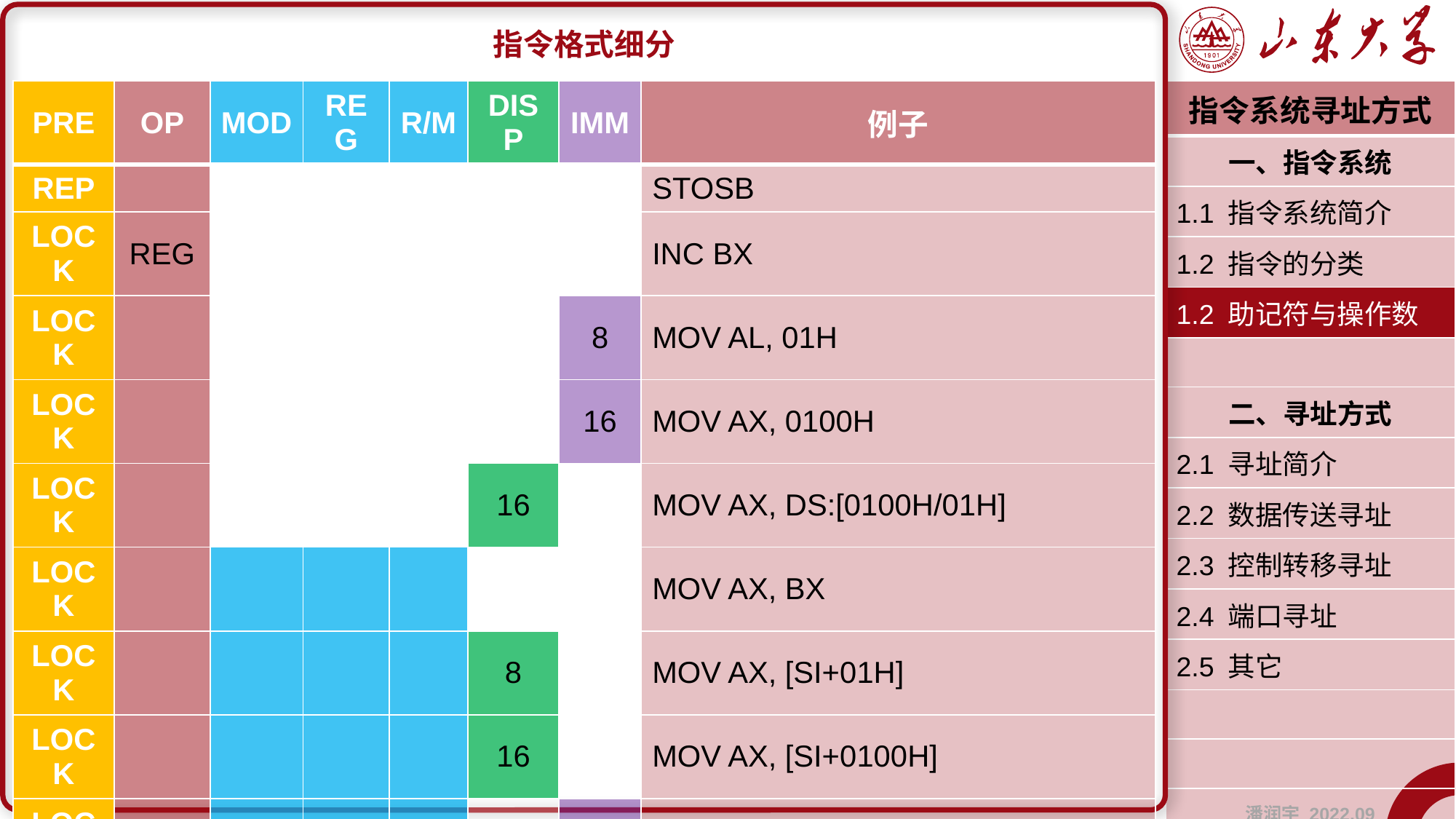

指令格式细分
| PRE | OP | MOD | REG | R/M | DISP | IMM | 例子 |
| --- | --- | --- | --- | --- | --- | --- | --- |
| REP |  |  |  |  |  |  | STOSB |
| LOCK | REG |  |  |  |  |  | INC BX |
| LOCK |  |  |  |  |  | 8 | MOV AL, 01H |
| LOCK |  |  |  |  |  | 16 | MOV AX, 0100H |
| LOCK |  |  |  |  | 16 |  | MOV AX, DS:[0100H/01H] |
| LOCK |  |  |  |  |  |  | MOV AX, BX |
| LOCK |  |  |  |  | 8 |  | MOV AX, [SI+01H] |
| LOCK |  |  |  |  | 16 |  | MOV AX, [SI+0100H] |
| LOCK |  |  |  |  |  | 8 | ADD BH, 08H |
| LOCK |  |  |  |  |  | 16 | ADD BX, 0800H |
| LOCK |  |  |  |  | 8 | 8 | MOV BYTE PTR [SI+01H], 01H |
| LOCK |  |  |  |  | 8 | 16 | MOV WORD PTR [SI+01H], 0102H |
| LOCK |  |  |  |  | 16 | 8 | MOV BYTE PTR [SI+0100H], 01H |
| LOCK |  |  |  |  | 16 | 16 | MOV WORD PTR [SI+0100H], 0102H |
| 指令系统寻址方式 |
| --- |
| 一、指令系统 |
| 1.1 指令系统简介 |
| 1.2 指令的分类 |
| 1.2 助记符与操作数 |
|  |
| 二、寻址方式 |
| 2.1 寻址简介 |
| 2.2 数据传送寻址 |
| 2.3 控制转移寻址 |
| 2.4 端口寻址 |
| 2.5 其它 |
|  |
|  |
| 潘润宇 2022.09 |